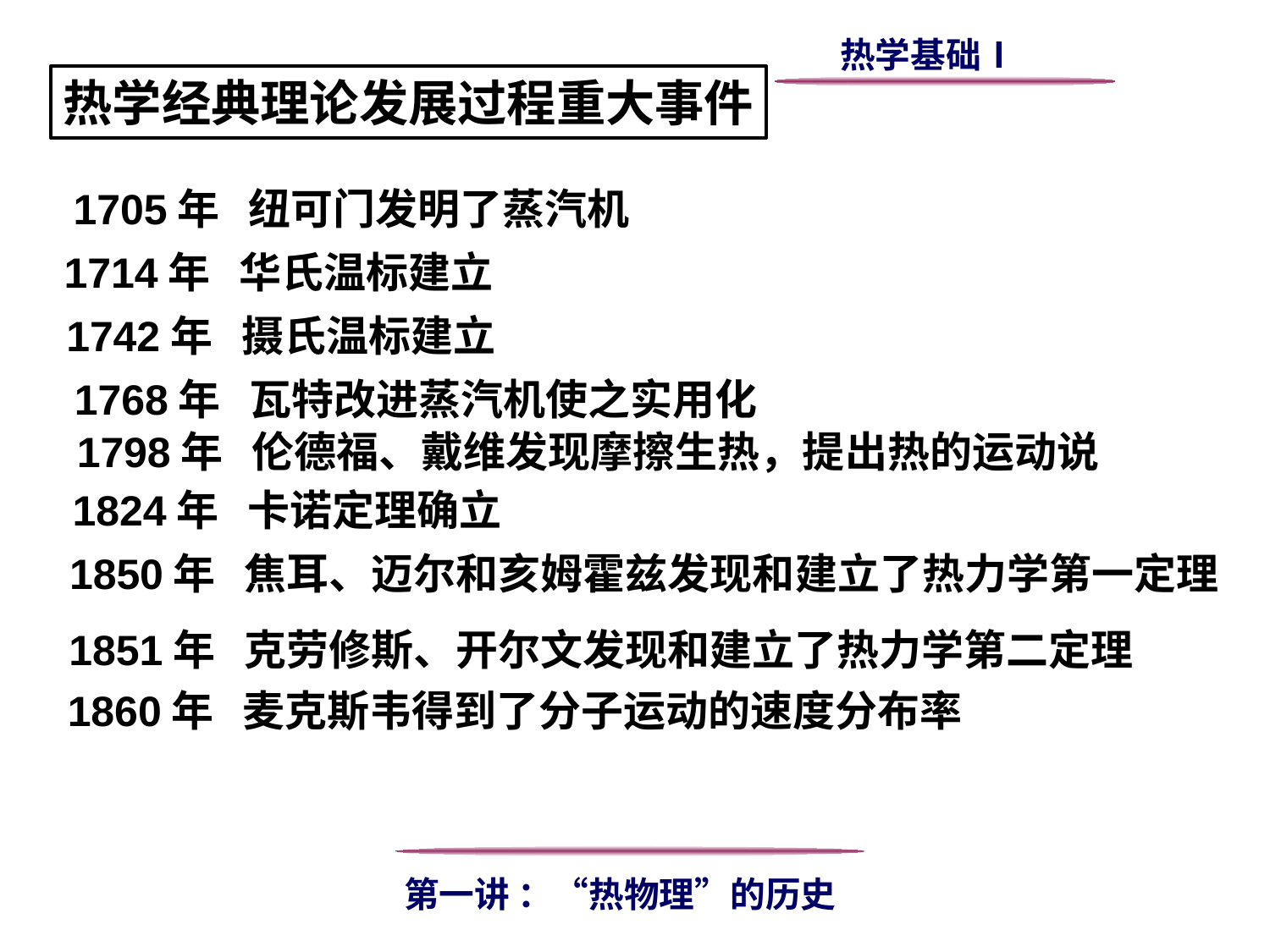

热学经典理论发展过程重大事件
1705年   纽可门发明了蒸汽机
1714年   华氏温标建立
1742年   摄氏温标建立
1768年   瓦特改进蒸汽机使之实用化
1798年   伦德福、戴维发现摩擦生热，提出热的运动说
1824年   卡诺定理确立
1850年   焦耳、迈尔和亥姆霍兹发现和建立了热力学第一定理
1851年   克劳修斯、开尔文发现和建立了热力学第二定理

1860年   麦克斯韦得到了分子运动的速度分布率